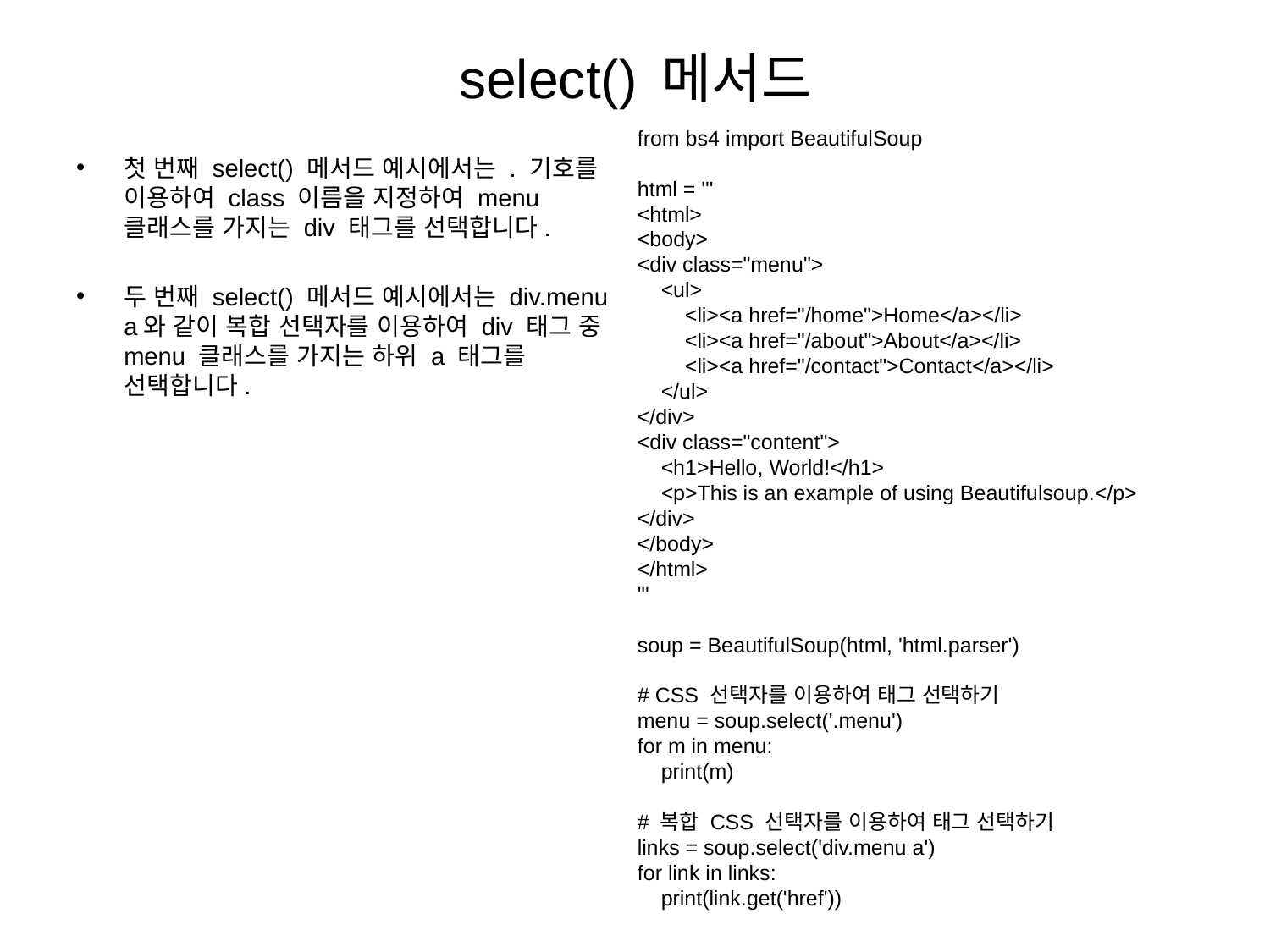

# select() 메서드
from bs4 import BeautifulSoup

html = '''
<html>
<body>
<div class="menu">
    <ul>
        <li><a href="/home">Home</a></li>
        <li><a href="/about">About</a></li>
        <li><a href="/contact">Contact</a></li>
    </ul>
</div>
<div class="content">
    <h1>Hello, World!</h1>
    <p>This is an example of using Beautifulsoup.</p>
</div>
</body>
</html>
'''

soup = BeautifulSoup(html, 'html.parser')

# CSS 선택자를 이용하여 태그 선택하기
menu = soup.select('.menu')
for m in menu:
    print(m)

# 복합 CSS 선택자를 이용하여 태그 선택하기
links = soup.select('div.menu a')
for link in links:
    print(link.get('href'))
첫 번째 select() 메서드 예시에서는 . 기호를 이용하여 class 이름을 지정하여 menu 클래스를 가지는 div 태그를 선택합니다.

두 번째 select() 메서드 예시에서는 div.menu a와 같이 복합 선택자를 이용하여 div 태그 중 menu 클래스를 가지는 하위 a 태그를 선택합니다.